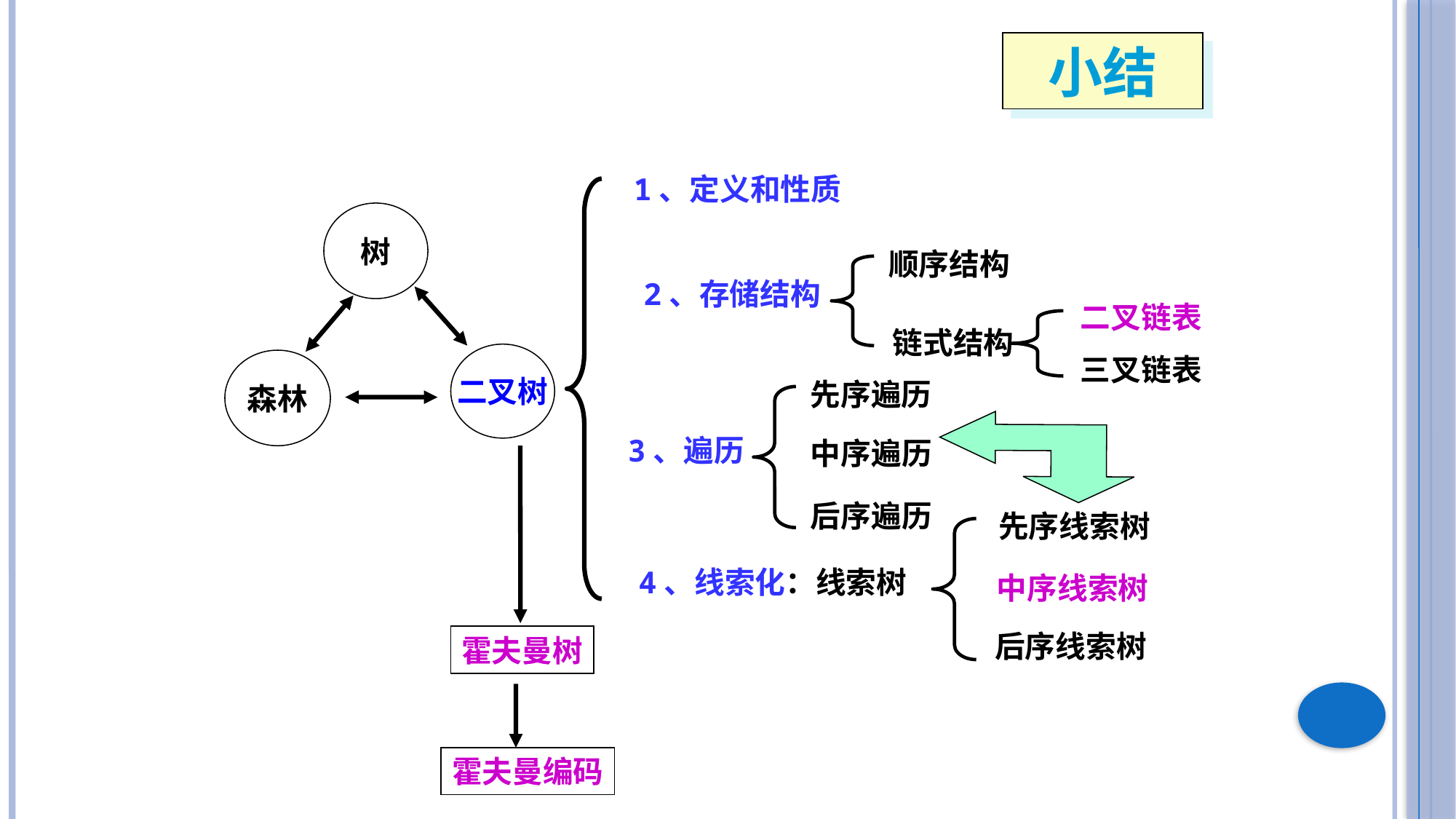

小结
1、定义和性质

树

二叉树
森林

顺序结构

链式结构
2、存储结构
二叉链表

三叉链表

先序遍历

中序遍历
后序遍历
3、遍历

霍夫曼树
先序线索树

中序线索树
后序线索树
4、线索化：线索树

霍夫曼编码